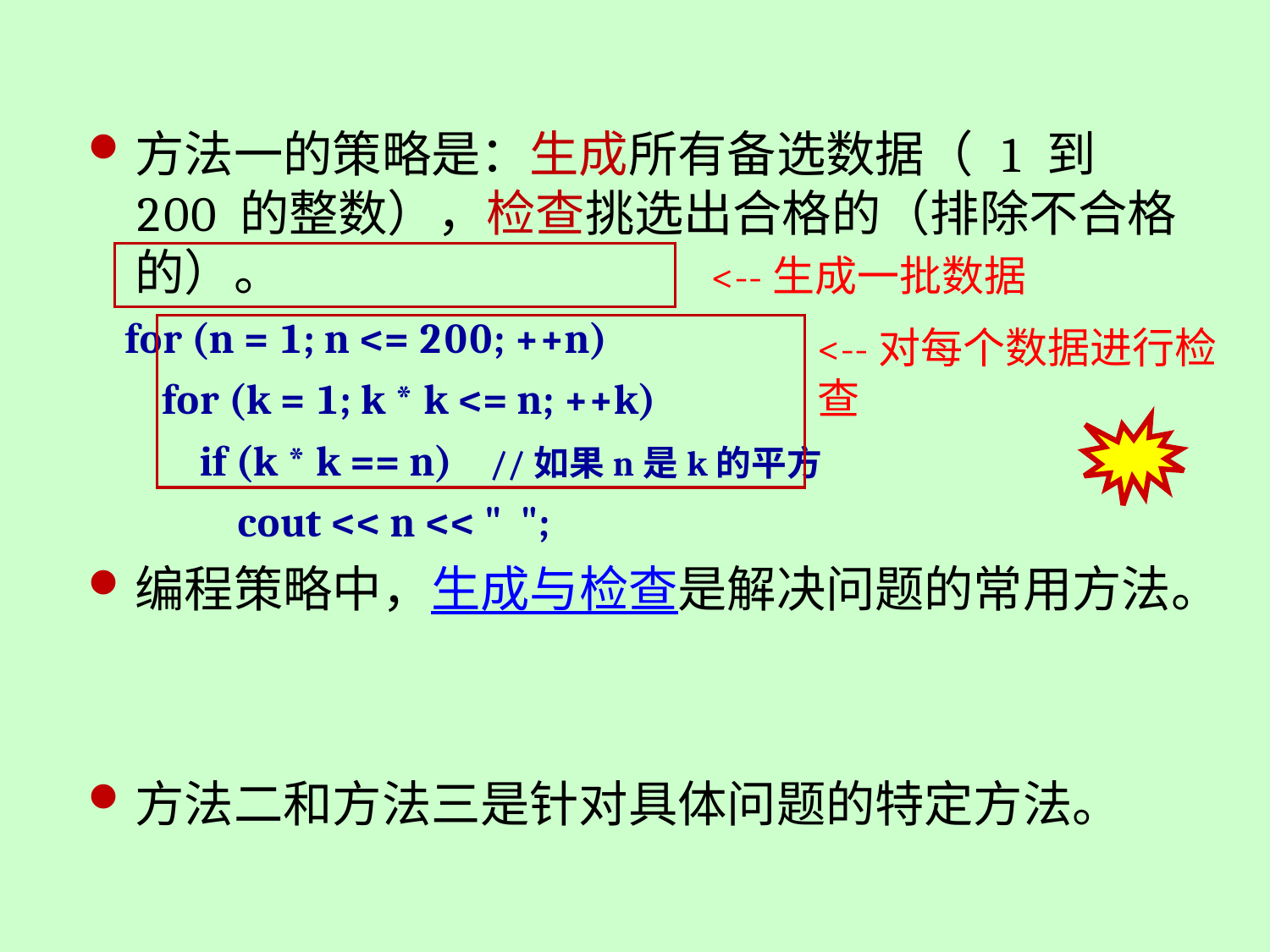

方法一的策略是：生成所有备选数据（ 1 到 200 的整数），检查挑选出合格的（排除不合格的）。
    for (n = 1; n <= 200; ++n)
        for (k = 1; k * k <= n; ++k)
            if (k * k == n)    //如果n是k的平方
                cout << n << "  ";
编程策略中，生成与检查是解决问题的常用方法。

方法二和方法三是针对具体问题的特定方法。

<--生成一批数据

<--对每个数据进行检查

15